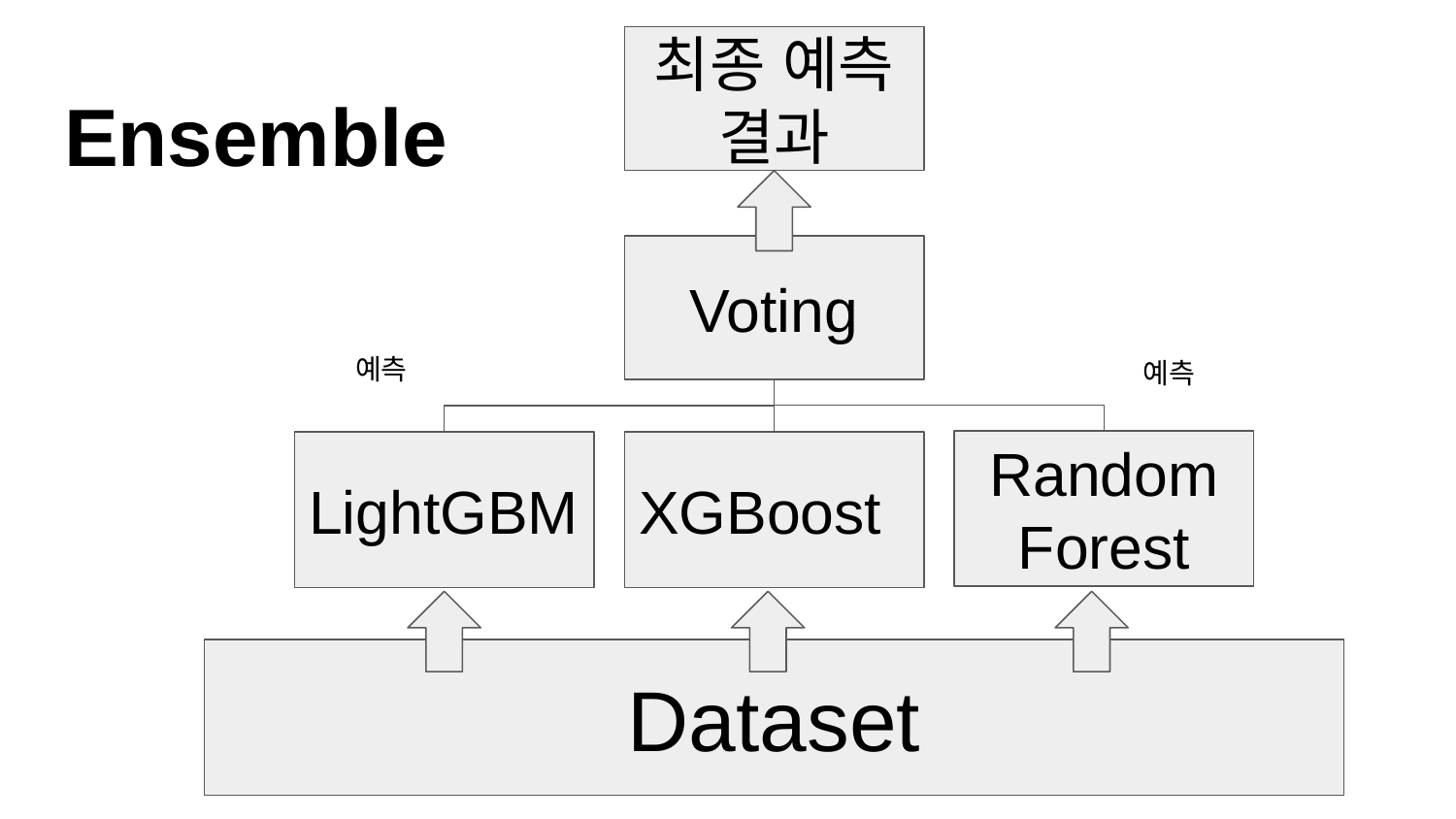

최종 예측 결과
# Ensemble

Voting
예측
예측
Random Forest
LightGBM
XGBoost

Dataset